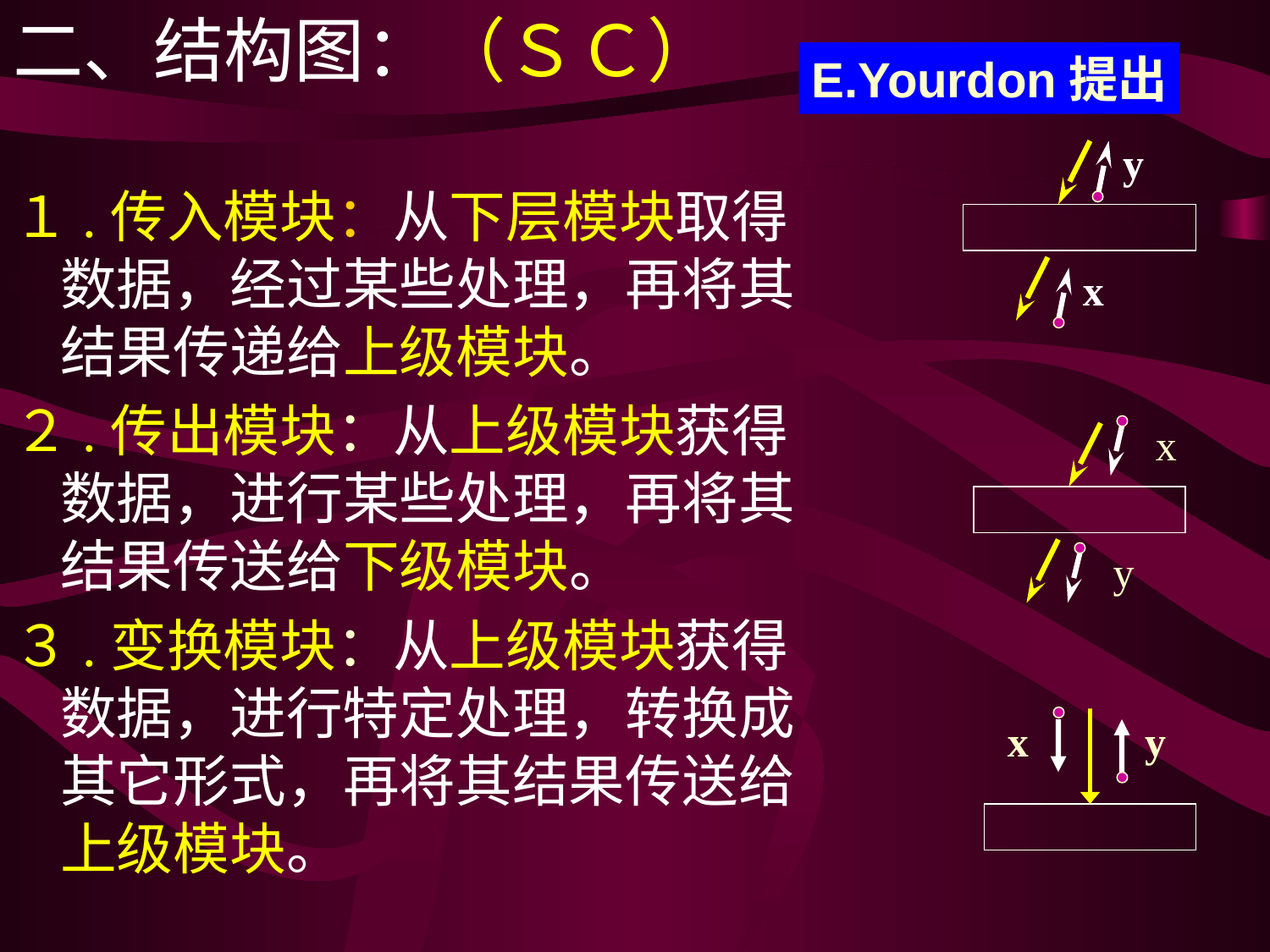

二、结构图：（ＳＣ）

１.传入模块：从下层模块取得数据，经过某些处理，再将其结果传递给上级模块。
２.传出模块：从上级模块获得数据，进行某些处理，再将其结果传送给下级模块。
３.变换模块：从上级模块获得数据，进行特定处理，转换成其它形式，再将其结果传送给上级模块。
E.Yourdon提出
y

x

x

y

x

y

76